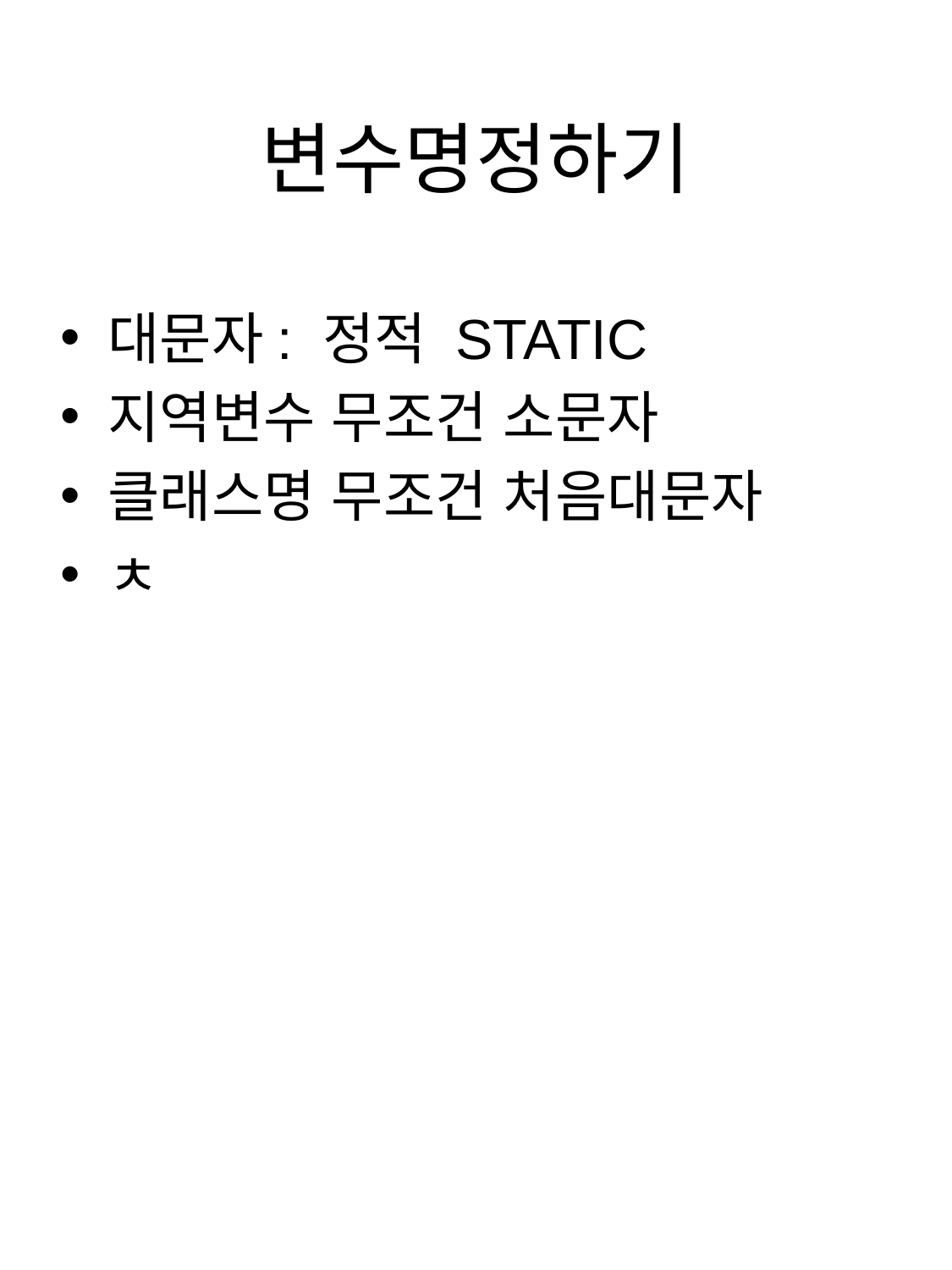

# 변수명정하기
대문자: 정적 STATIC
지역변수 무조건 소문자
클래스명 무조건 처음대문자
ㅊ